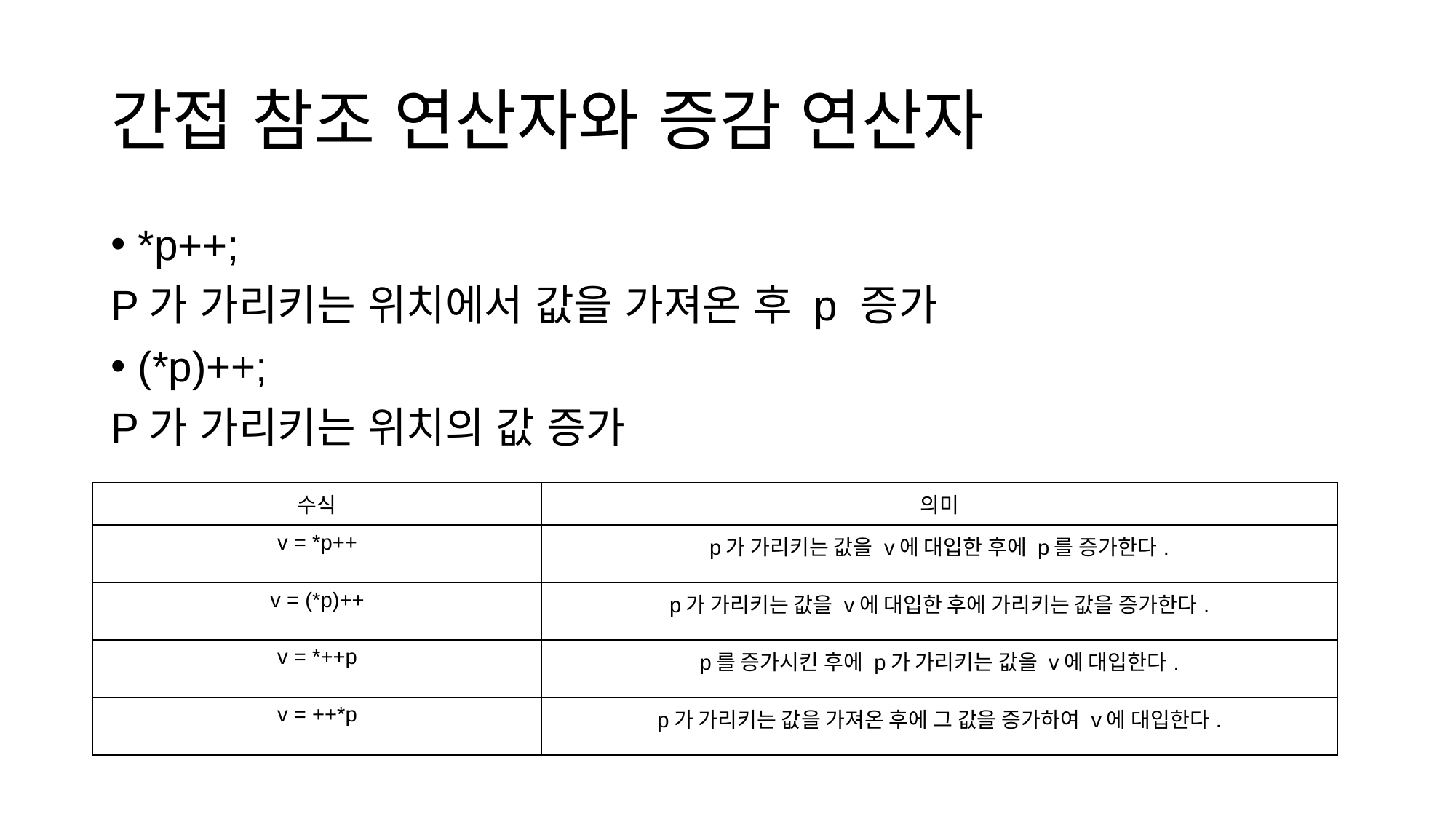

간접 참조 연산자와 증감 연산자
*p++;
P가 가리키는 위치에서 값을 가져온 후 p 증가
(*p)++;
P가 가리키는 위치의 값 증가

| 수식​ | 의미​ |
| --- | --- |
| v = \*p++​ | p가 가리키는 값을 v에 대입한 후에 p를 증가한다.​ |
| v = (\*p)++​ | p가 가리키는 값을 v에 대입한 후에 가리키는 값을 증가한다.​ |
| v = \*++p​ | p를 증가시킨 후에 p가 가리키는 값을 v에 대입한다.​ |
| v = ++\*p​ | p가 가리키는 값을 가져온 후에 그 값을 증가하여 v에 대입한다.​ |